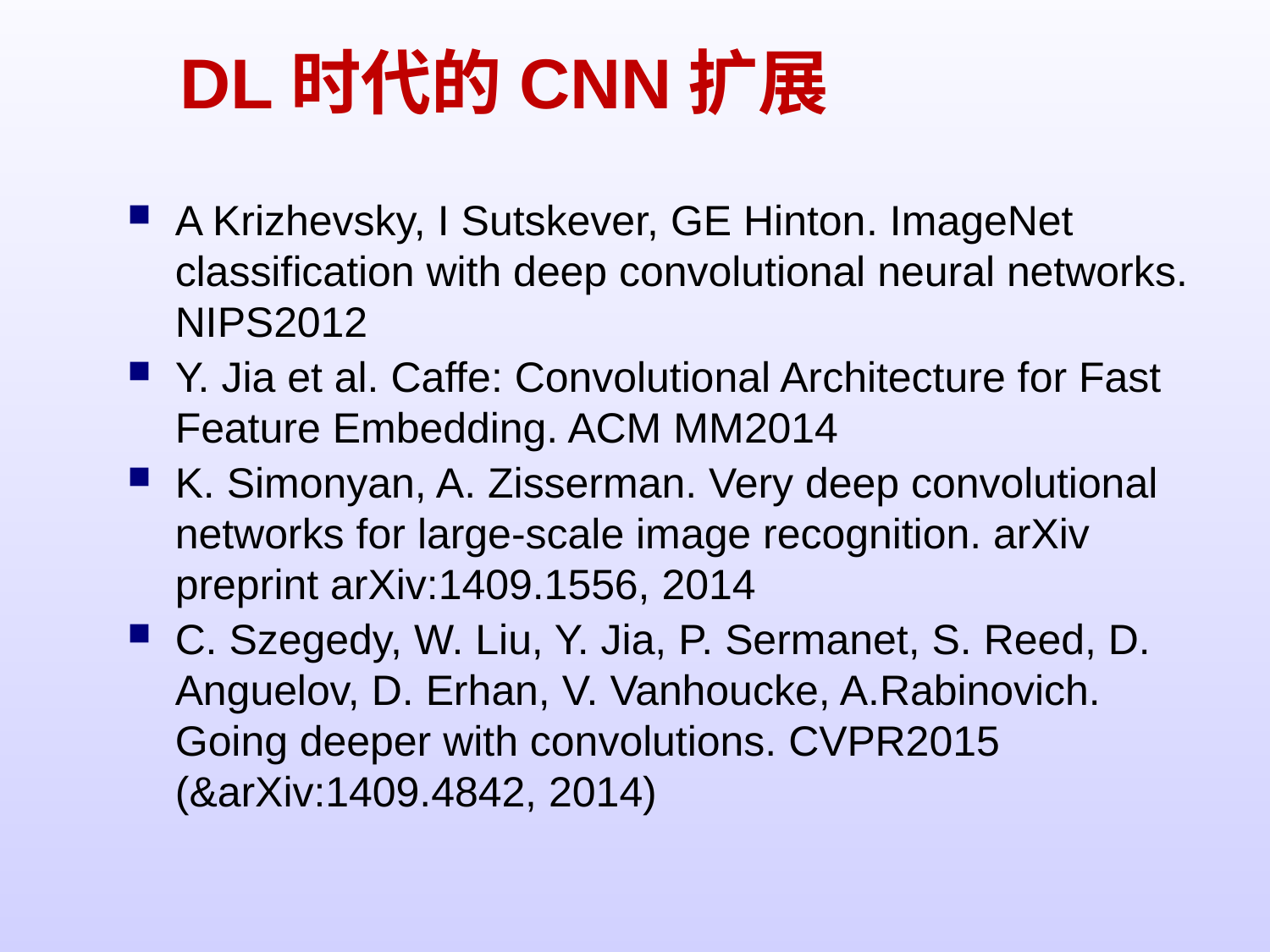

# DL时代的CNN扩展
A Krizhevsky, I Sutskever, GE Hinton. ImageNet classification with deep convolutional neural networks. NIPS2012
Y. Jia et al. Caffe: Convolutional Architecture for Fast Feature Embedding. ACM MM2014
K. Simonyan, A. Zisserman. Very deep convolutional networks for large-scale image recognition. arXiv preprint arXiv:1409.1556, 2014
C. Szegedy, W. Liu, Y. Jia, P. Sermanet, S. Reed, D. Anguelov, D. Erhan, V. Vanhoucke, A.Rabinovich. Going deeper with convolutions. CVPR2015 (&arXiv:1409.4842, 2014)
3